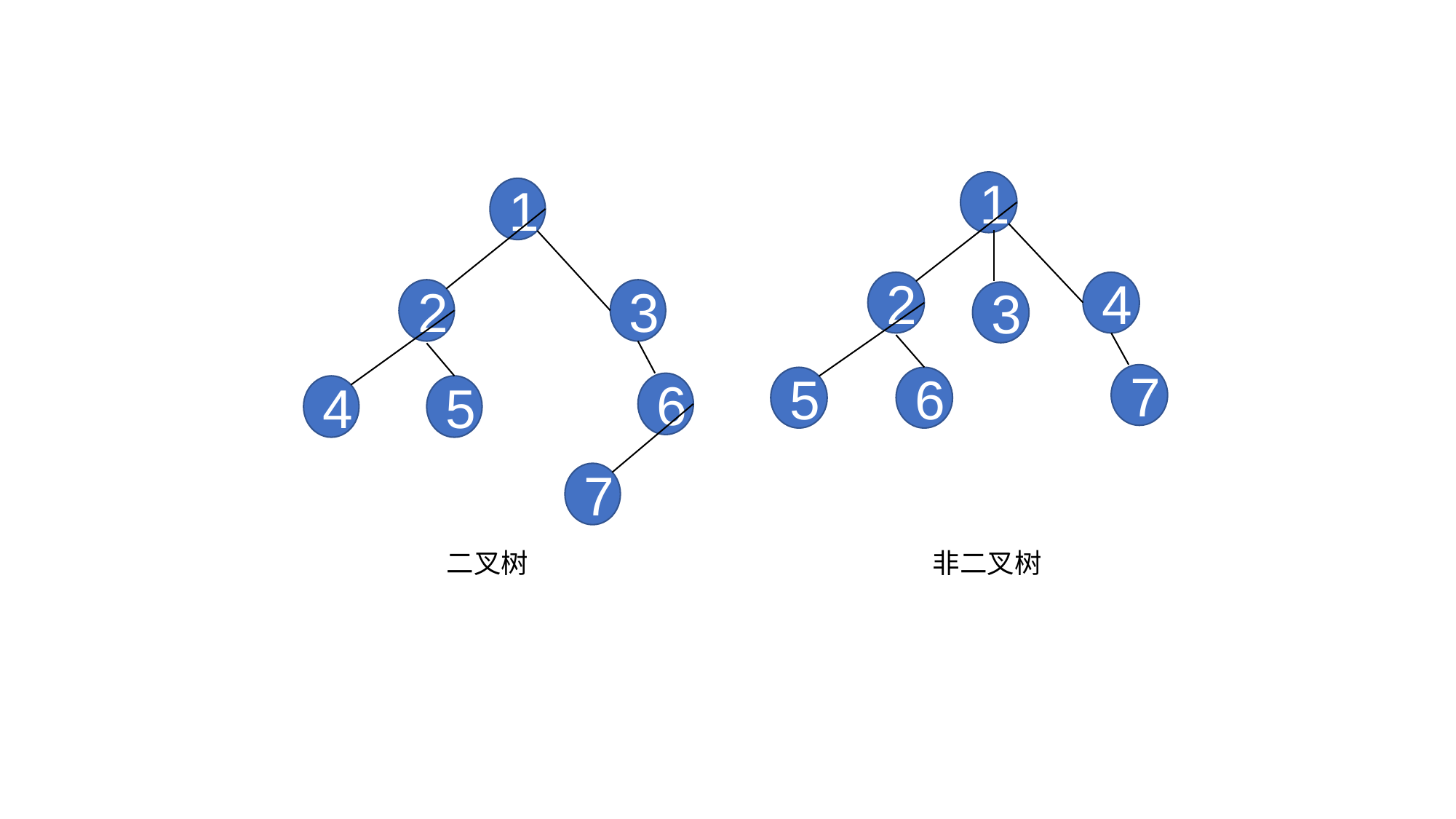

1
4
2
3
7
5
6
1
3
2
6
4
5
7
二叉树
非二叉树